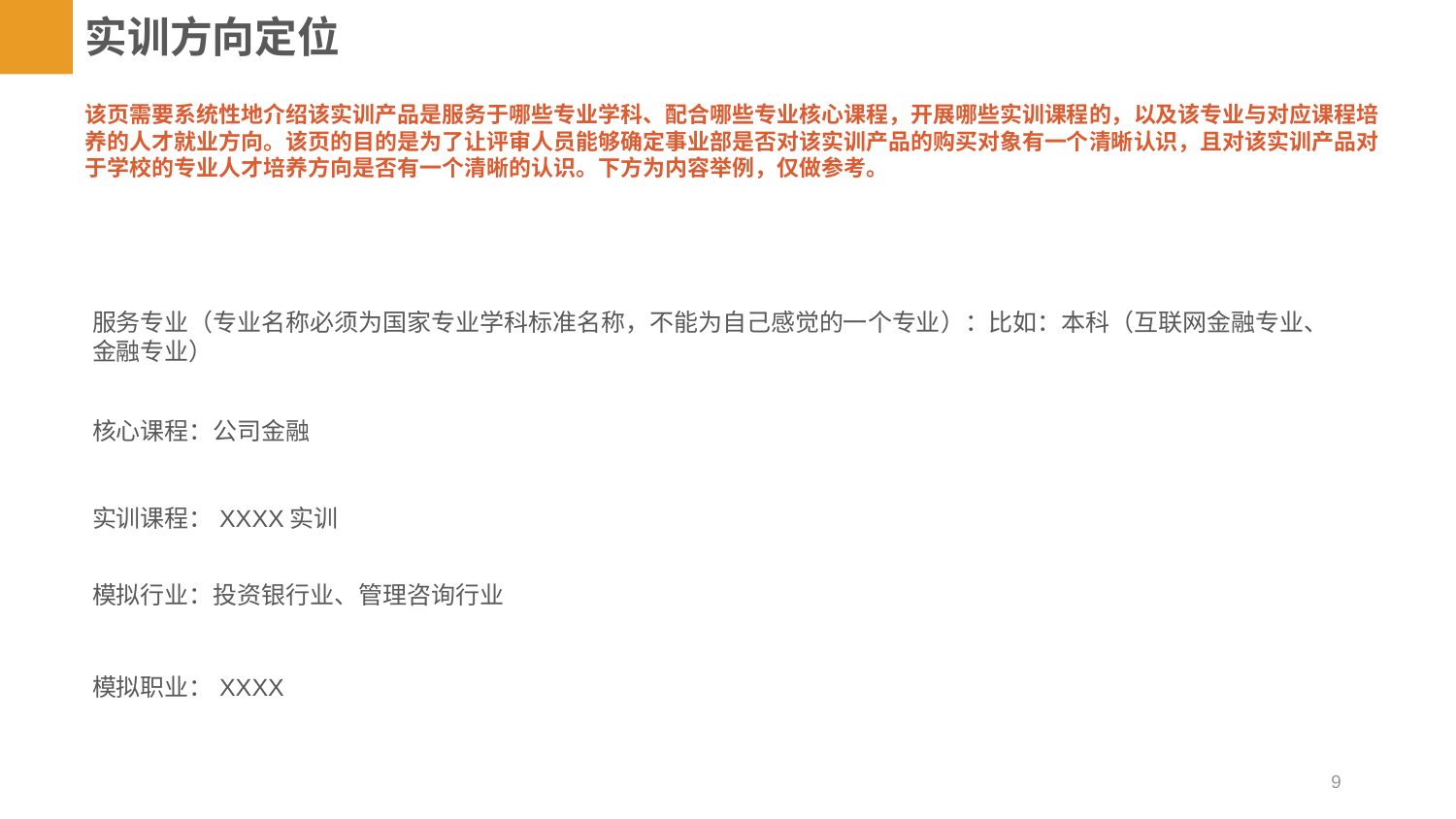

实训方向定位
该页需要系统性地介绍该实训产品是服务于哪些专业学科、配合哪些专业核心课程，开展哪些实训课程的，以及该专业与对应课程培养的人才就业方向。该页的目的是为了让评审人员能够确定事业部是否对该实训产品的购买对象有一个清晰认识，且对该实训产品对于学校的专业人才培养方向是否有一个清晰的认识。下方为内容举例，仅做参考。
服务专业（专业名称必须为国家专业学科标准名称，不能为自己感觉的一个专业）：比如：本科（互联网金融专业、金融专业）
核心课程：公司金融
实训课程：XXXX实训
模拟行业：投资银行业、管理咨询行业
模拟职业：XXXX
9